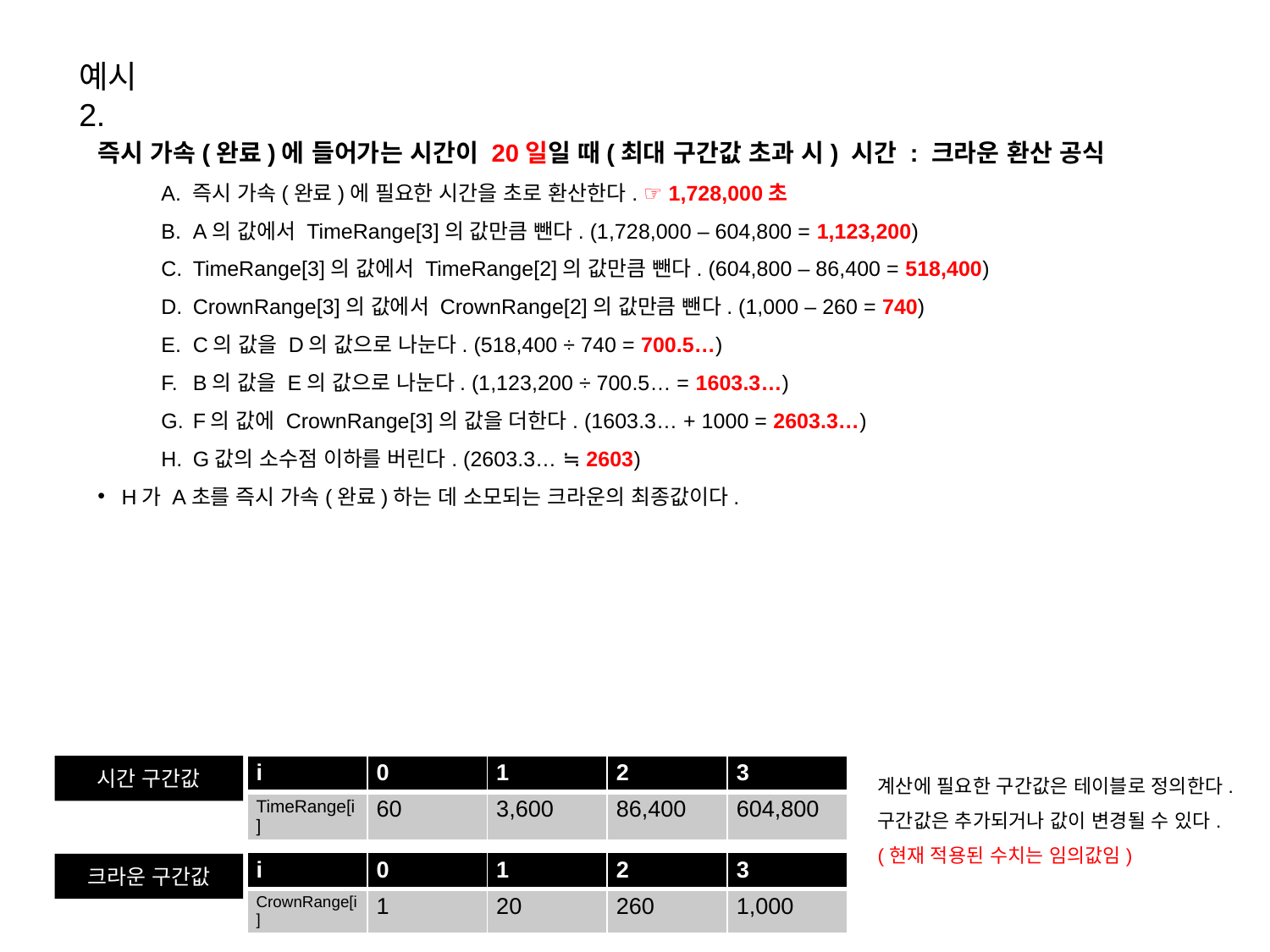

예시 2.
즉시 가속(완료)에 들어가는 시간이 20일일 때(최대 구간값 초과 시) 시간 : 크라운 환산 공식
즉시 가속(완료)에 필요한 시간을 초로 환산한다. ☞ 1,728,000초
A의 값에서 TimeRange[3]의 값만큼 뺀다. (1,728,000 – 604,800 = 1,123,200)
TimeRange[3]의 값에서 TimeRange[2]의 값만큼 뺀다. (604,800 – 86,400 = 518,400)
CrownRange[3]의 값에서 CrownRange[2]의 값만큼 뺀다. (1,000 – 260 = 740)
C의 값을 D의 값으로 나눈다. (518,400 ÷ 740 = 700.5…)
B의 값을 E의 값으로 나눈다. (1,123,200 ÷ 700.5… = 1603.3…)
F의 값에 CrownRange[3]의 값을 더한다. (1603.3… + 1000 = 2603.3…)
G값의 소수점 이하를 버린다. (2603.3… ≒ 2603)
H가 A초를 즉시 가속(완료)하는 데 소모되는 크라운의 최종값이다.
| i | 0 | 1 | 2 | 3 |
| --- | --- | --- | --- | --- |
| TimeRange[i] | 60 | 3,600 | 86,400 | 604,800 |
시간 구간값
계산에 필요한 구간값은 테이블로 정의한다.
구간값은 추가되거나 값이 변경될 수 있다.
(현재 적용된 수치는 임의값임)
| i | 0 | 1 | 2 | 3 |
| --- | --- | --- | --- | --- |
| CrownRange[i] | 1 | 20 | 260 | 1,000 |
크라운 구간값